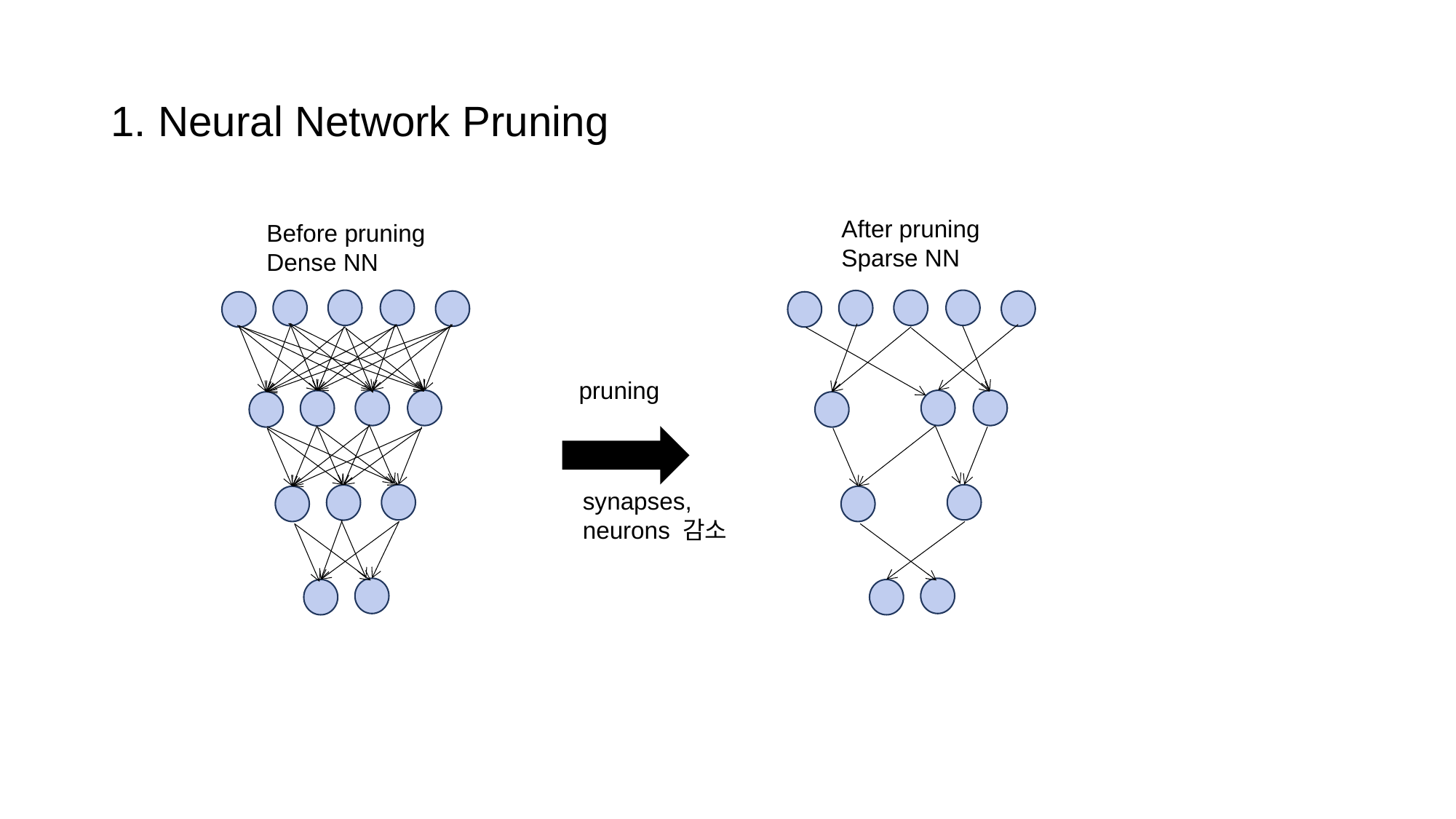

# 1. Neural Network Pruning
After pruning
Sparse NN
Before pruning
Dense NN

pruning

synapses, neurons 감소